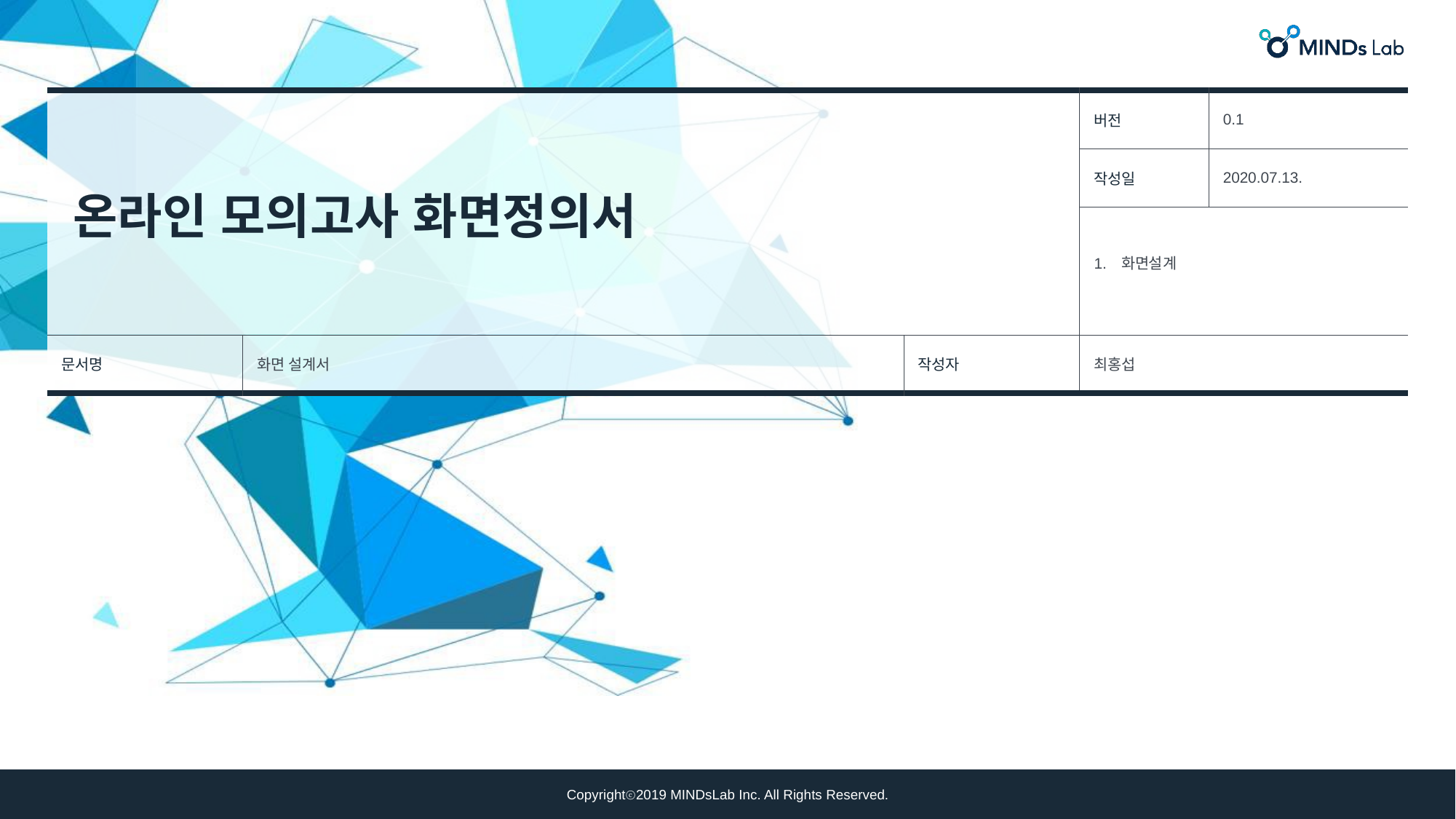

| 온라인 모의고사 화면정의서 |  |  | 버전 | 0.1 |
| --- | --- | --- | --- | --- |
|  |  |  | 작성일 | 2020.07.13. |
|  |  |  | 화면설계 |  |
| 문서명 | 화면 설계서 | 작성자 | 최홍섭 |  |
Copyrightⓒ2019 MINDsLab Inc. All Rights Reserved.